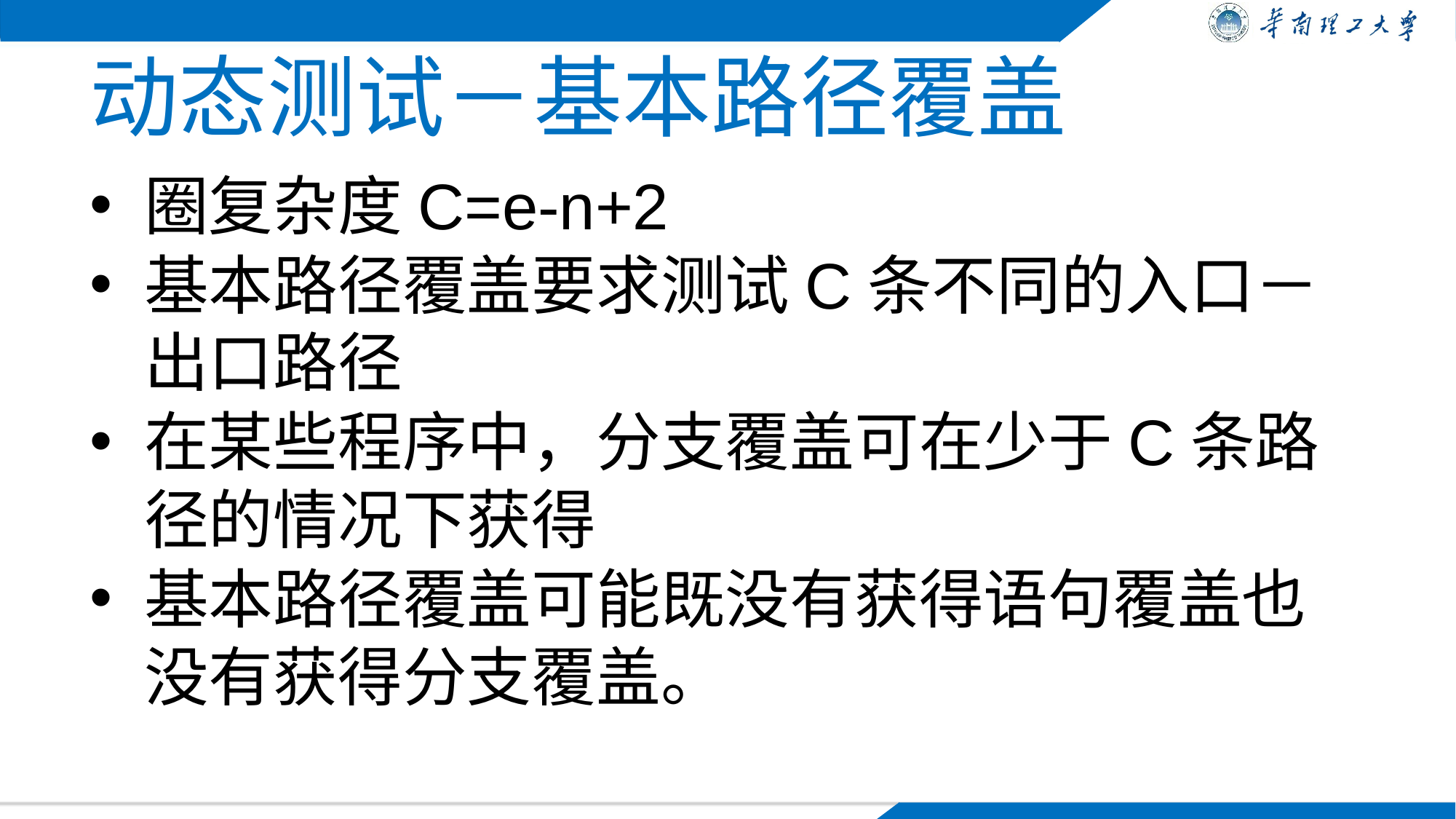

# 动态测试－基本路径覆盖
圈复杂度C=e-n+2
基本路径覆盖要求测试C条不同的入口－出口路径
在某些程序中，分支覆盖可在少于C条路径的情况下获得
基本路径覆盖可能既没有获得语句覆盖也没有获得分支覆盖。
18